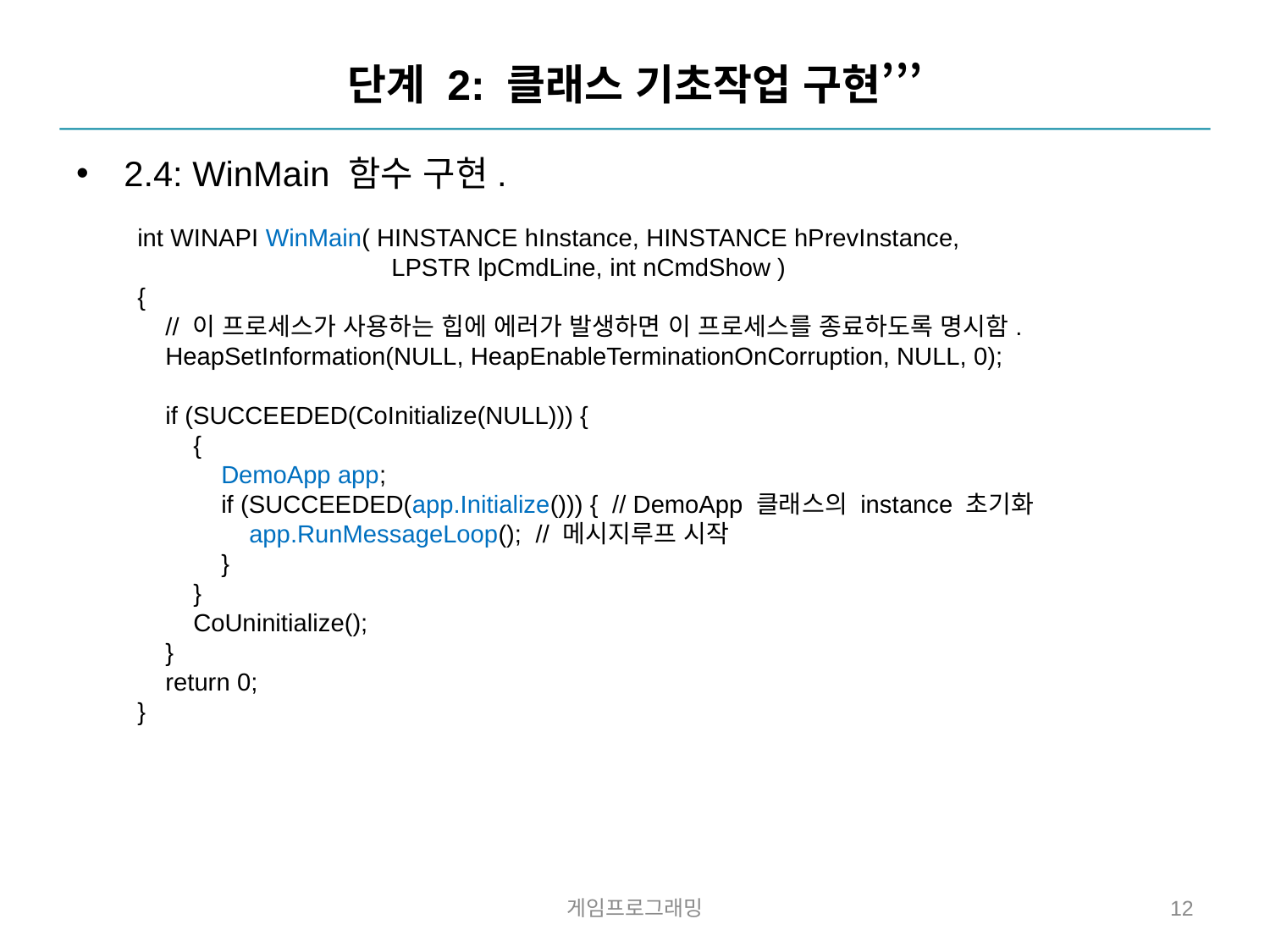

# 단계 2: 클래스 기초작업 구현’’’
2.4: WinMain 함수 구현.

int WINAPI WinMain( HINSTANCE hInstance, HINSTANCE hPrevInstance,
		LPSTR lpCmdLine, int nCmdShow )
{
    // 이 프로세스가 사용하는 힙에 에러가 발생하면 이 프로세스를 종료하도록 명시함.
    HeapSetInformation(NULL, HeapEnableTerminationOnCorruption, NULL, 0);

    if (SUCCEEDED(CoInitialize(NULL))) {
        {
            DemoApp app;
            if (SUCCEEDED(app.Initialize())) {  // DemoApp 클래스의 instance 초기화
                app.RunMessageLoop();  // 메시지루프 시작
            }
        }
        CoUninitialize();
    }
    return 0;
}
게임프로그래밍
12